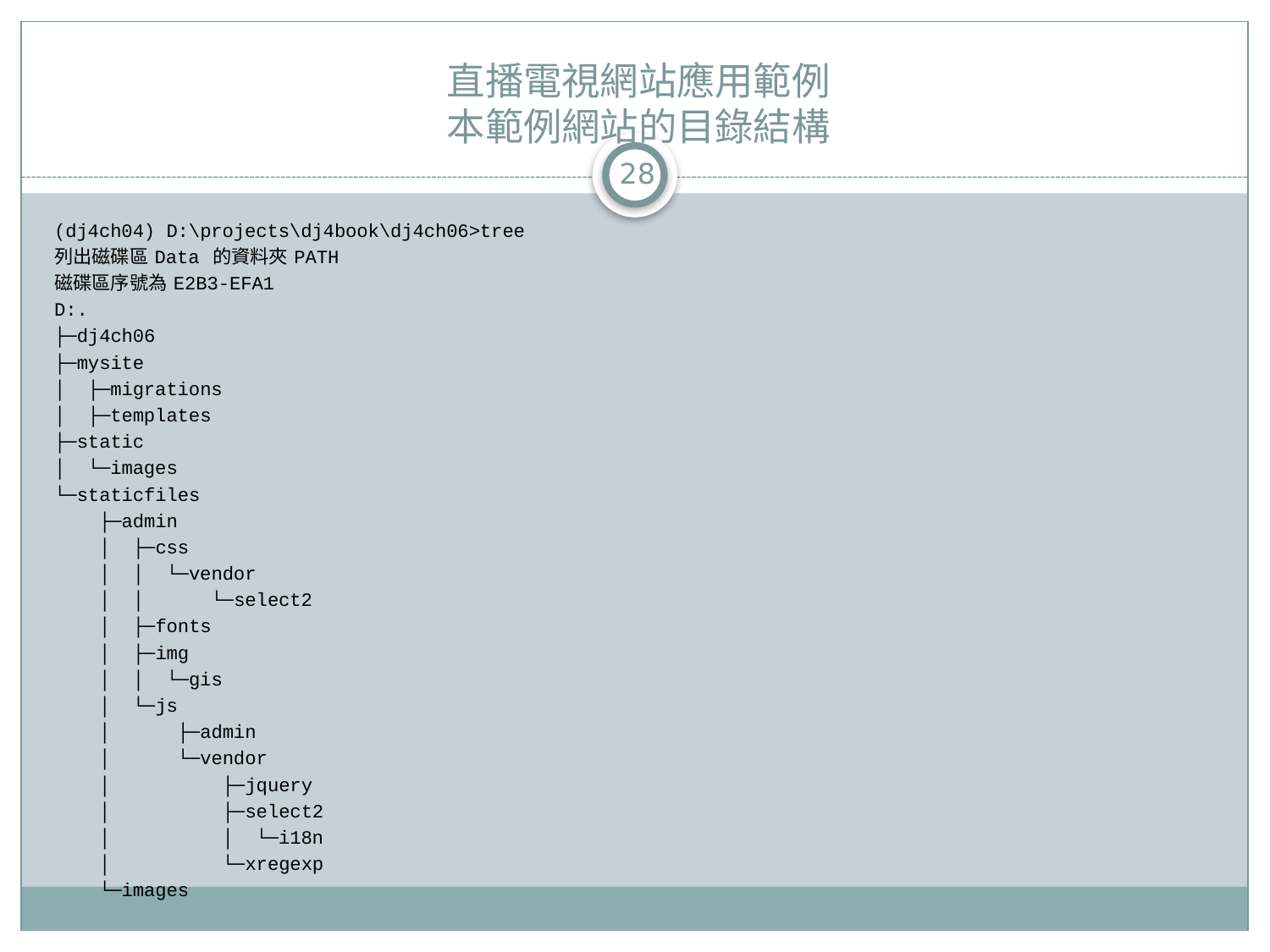

# 直播電視網站應用範例 本範例網站的目錄結構
28
(dj4ch04) D:\projects\dj4book\dj4ch06>tree
列出磁碟區 Data 的資料夾 PATH
磁碟區序號為 E2B3-EFA1
D:.
├─dj4ch06
├─mysite
│  ├─migrations
│  ├─templates
├─static
│  └─images
└─staticfiles
    ├─admin
    │  ├─css
    │  │  └─vendor
    │  │      └─select2
    │  ├─fonts
    │  ├─img
    │  │  └─gis
    │  └─js
    │      ├─admin
    │      └─vendor
    │          ├─jquery
    │          ├─select2
    │          │  └─i18n
    │          └─xregexp
    └─images